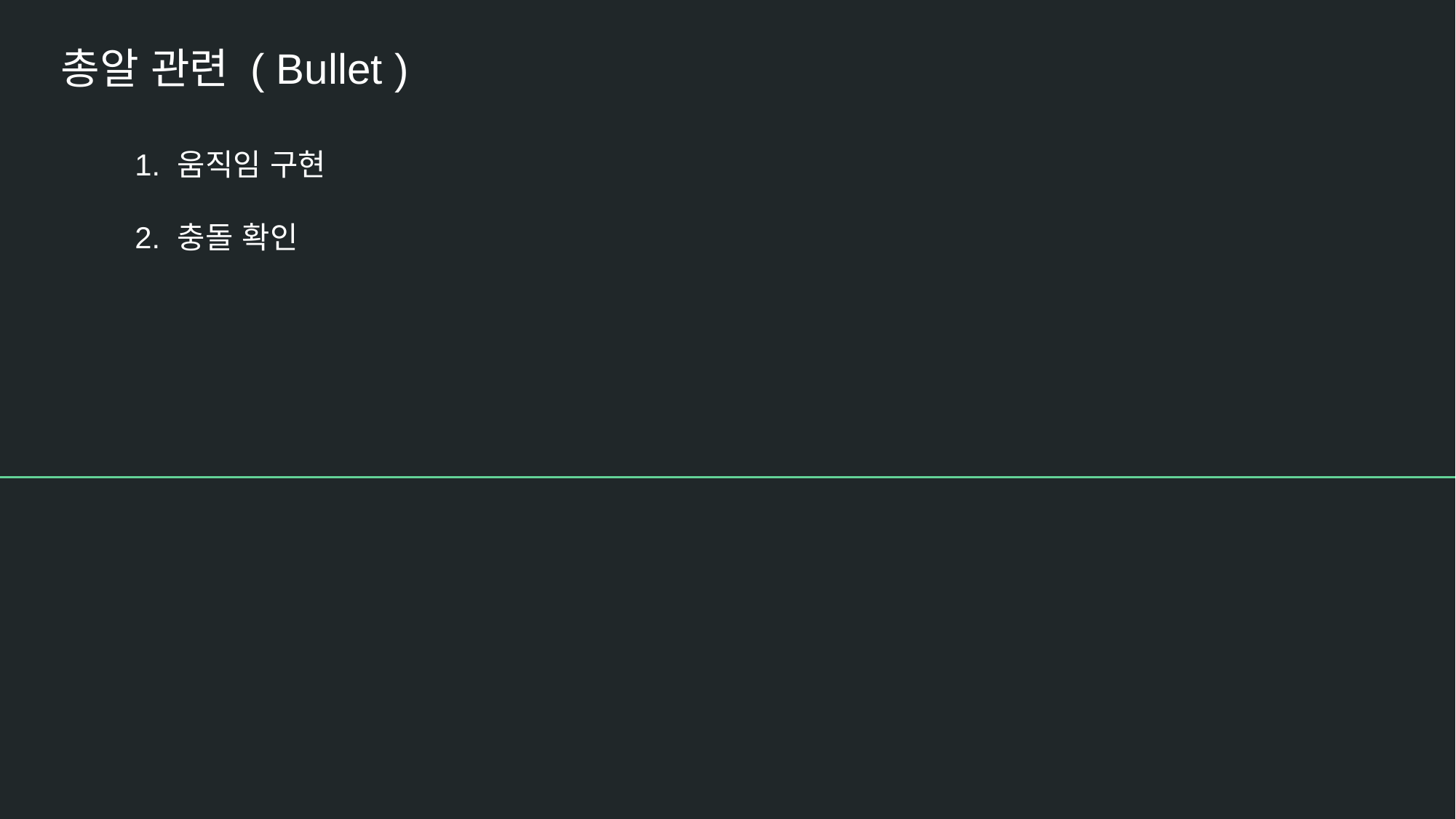

총알 관련 ( Bullet )
움직임 구현
충돌 확인